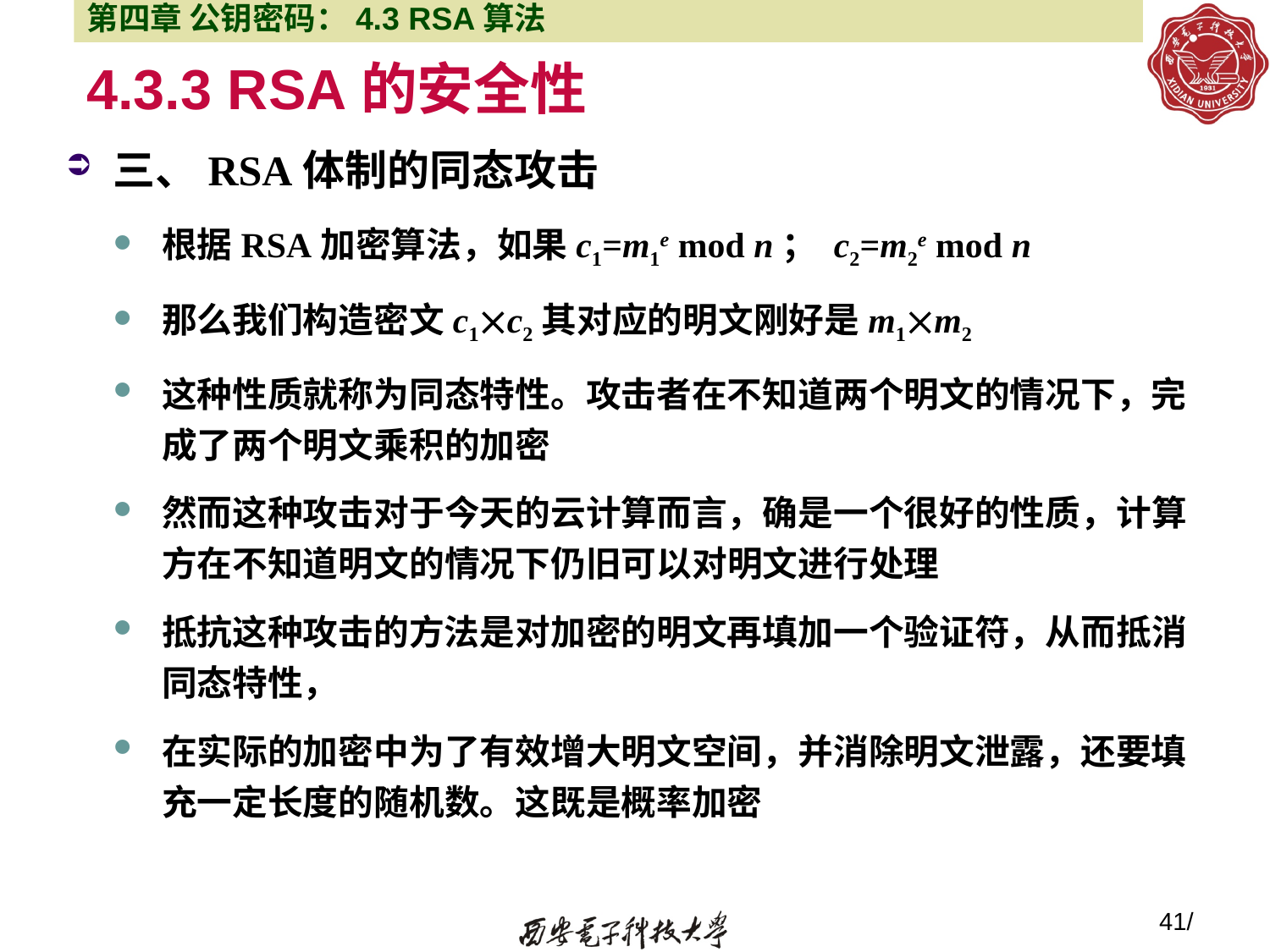

第四章 公钥密码：4.3 RSA算法
# 4.3.3 RSA的安全性
三、RSA体制的同态攻击
根据RSA加密算法，如果c1=m1e mod n； c2=m2e mod n
那么我们构造密文c1×c2其对应的明文刚好是m1×m2
这种性质就称为同态特性。攻击者在不知道两个明文的情况下，完成了两个明文乘积的加密
然而这种攻击对于今天的云计算而言，确是一个很好的性质，计算方在不知道明文的情况下仍旧可以对明文进行处理
抵抗这种攻击的方法是对加密的明文再填加一个验证符，从而抵消同态特性，
在实际的加密中为了有效增大明文空间，并消除明文泄露，还要填充一定长度的随机数。这既是概率加密
41/